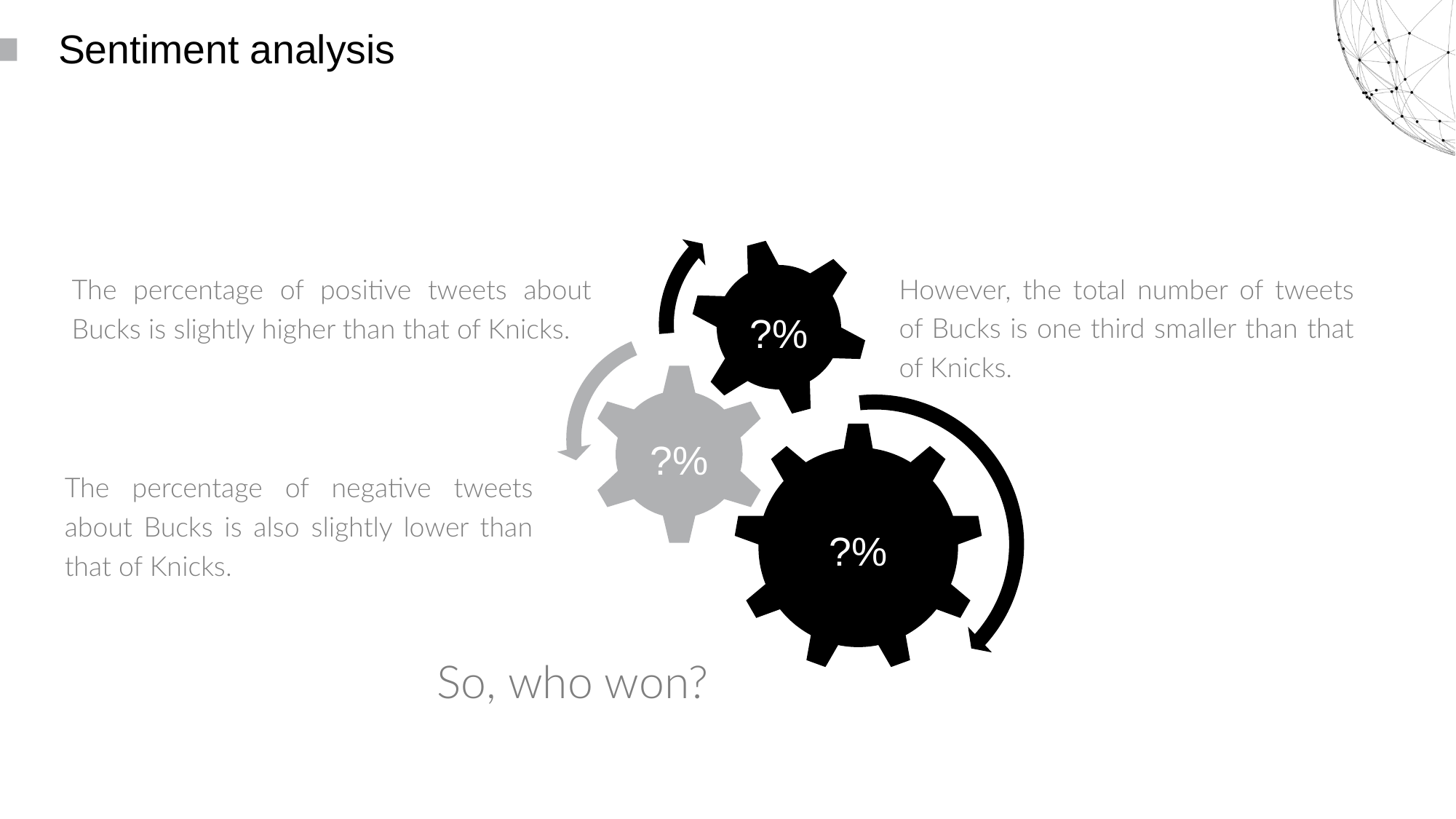

读书派booklist免费出品
禁止任何二次分享、售卖
本人法律专业，请勿以身试法
读书派booklist免费出品
这部分内容不影响PPT播放
尊重原创，请勿以身试法，二次分享或倒卖

Sentiment analysis

?%
However, the total number of tweets of Bucks is one third smaller than that of Knicks.
The percentage of positive tweets about Bucks is slightly higher than that of Knicks.

?%

?%
The percentage of negative tweets about Bucks is also slightly lower than that of Knicks.
So, who won?

读书派booklist免费出品
禁止任何二次分享、售卖
本人法律专业，请勿以身试法
读书派booklist免费出品
这部分内容不影响PPT播放
尊重原创，请勿以身试法，二次分享或倒卖